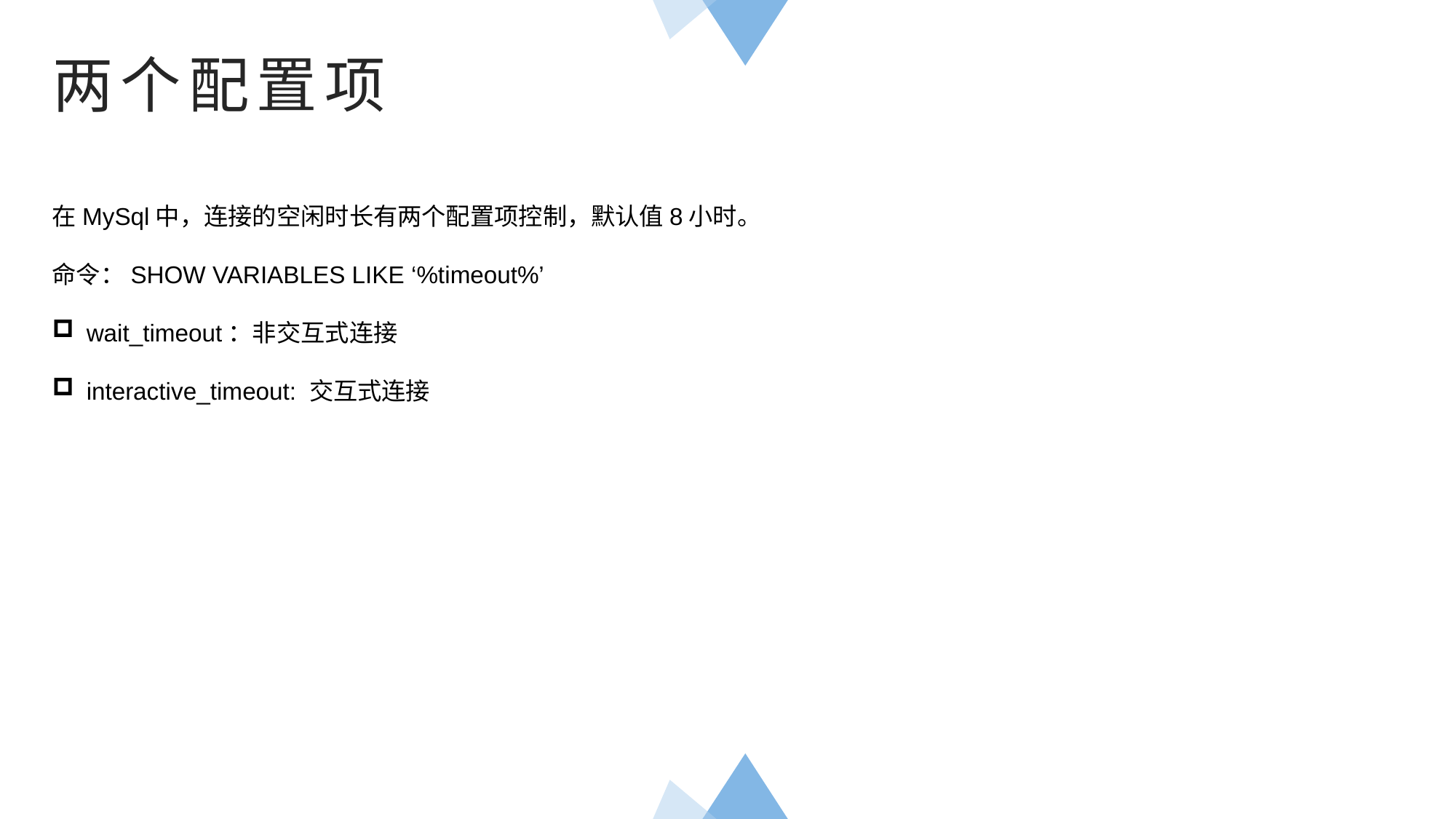

两个配置项
在MySql中，连接的空闲时长有两个配置项控制，默认值8小时。

命令：SHOW VARIABLES LIKE ‘%timeout%’
wait_timeout：非交互式连接

interactive_timeout: 交互式连接
30